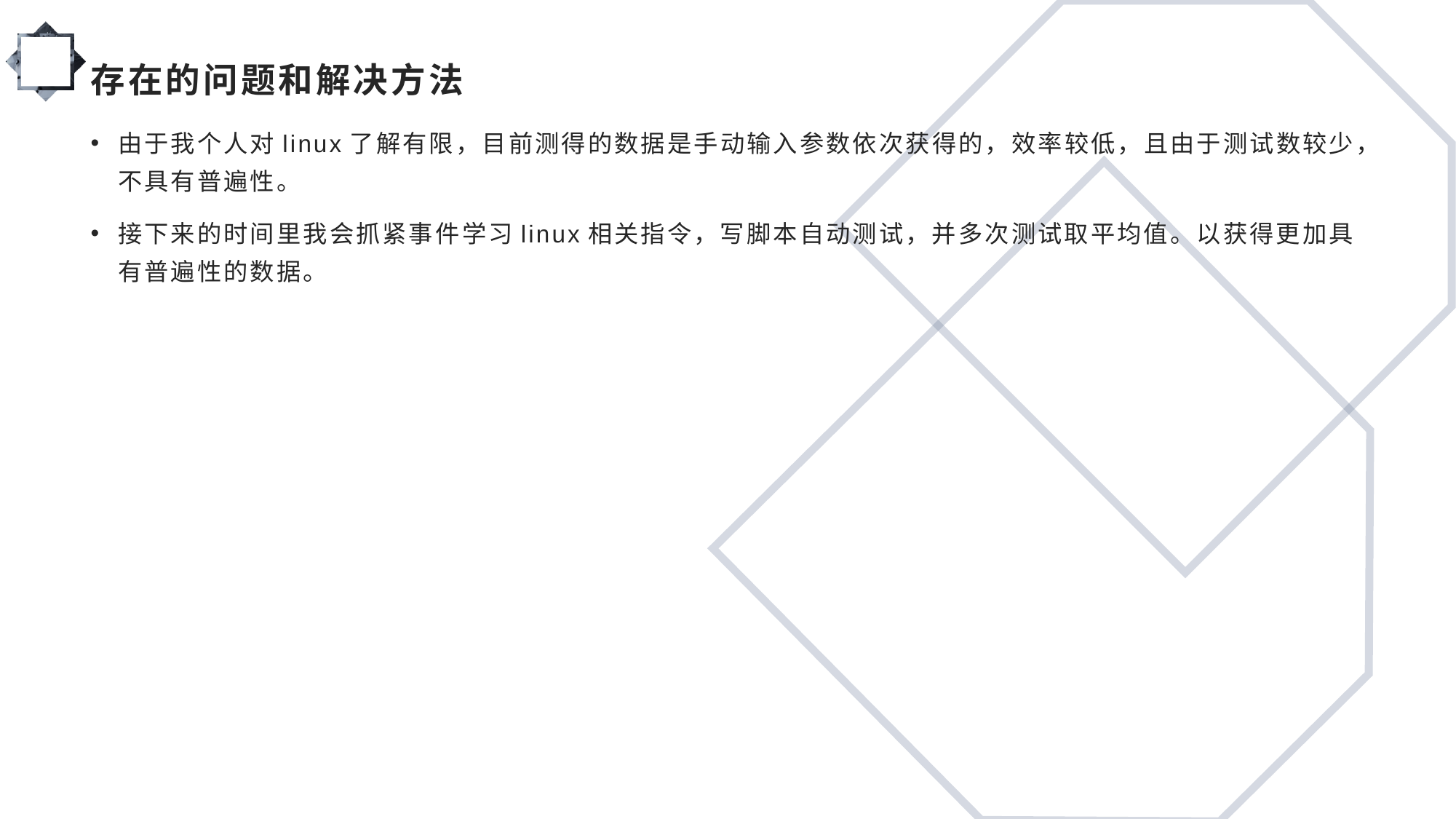

# 存在的问题和解决方法
由于我个人对linux了解有限，目前测得的数据是手动输入参数依次获得的，效率较低，且由于测试数较少，不具有普遍性。
接下来的时间里我会抓紧事件学习linux相关指令，写脚本自动测试，并多次测试取平均值。以获得更加具有普遍性的数据。